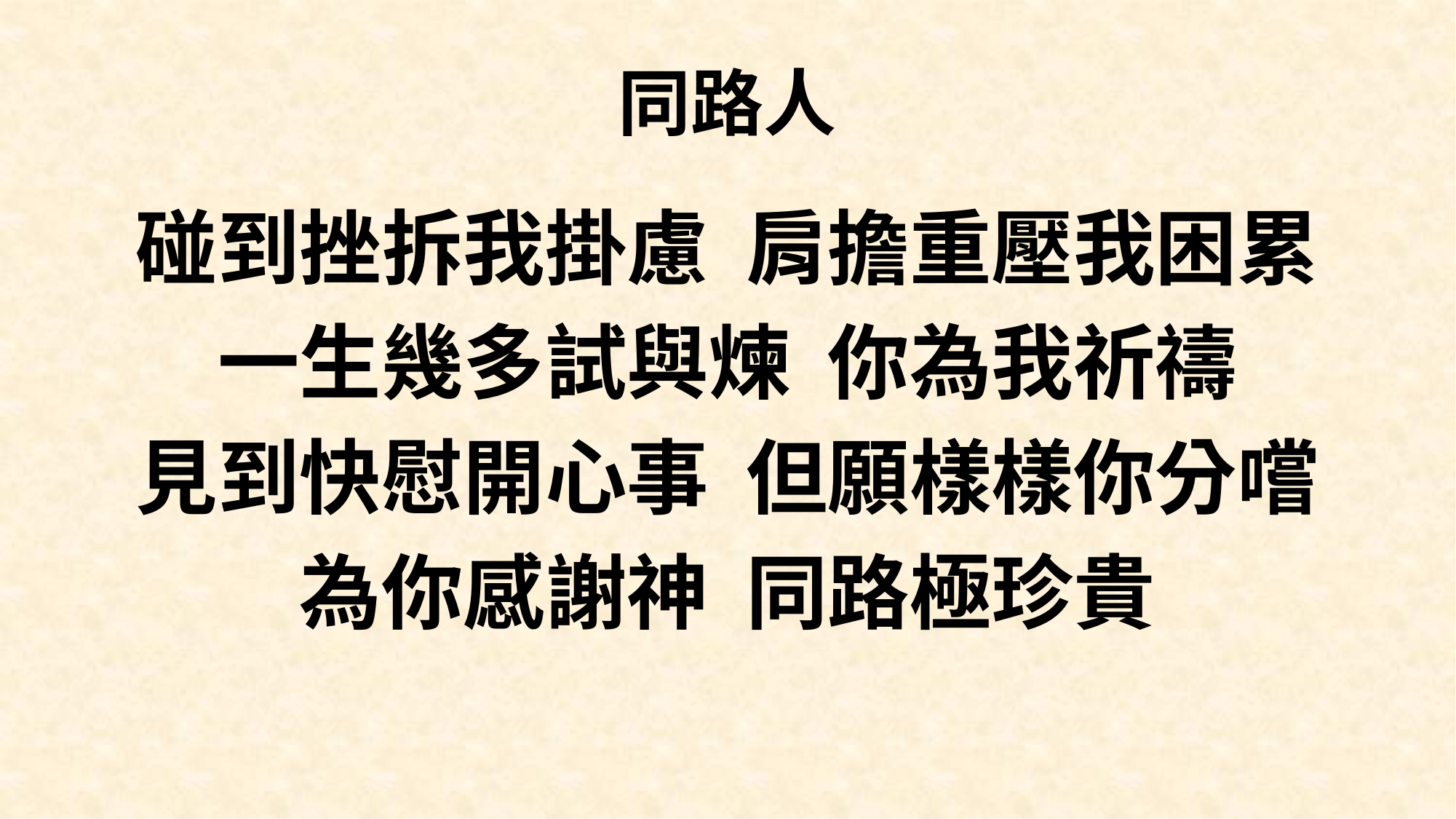

# 同路人
碰到挫拆我掛慮  肩擔重壓我困累
一生幾多試與煉  你為我祈禱
見到快慰開心事  但願樣樣你分嚐
為你感謝神  同路極珍貴